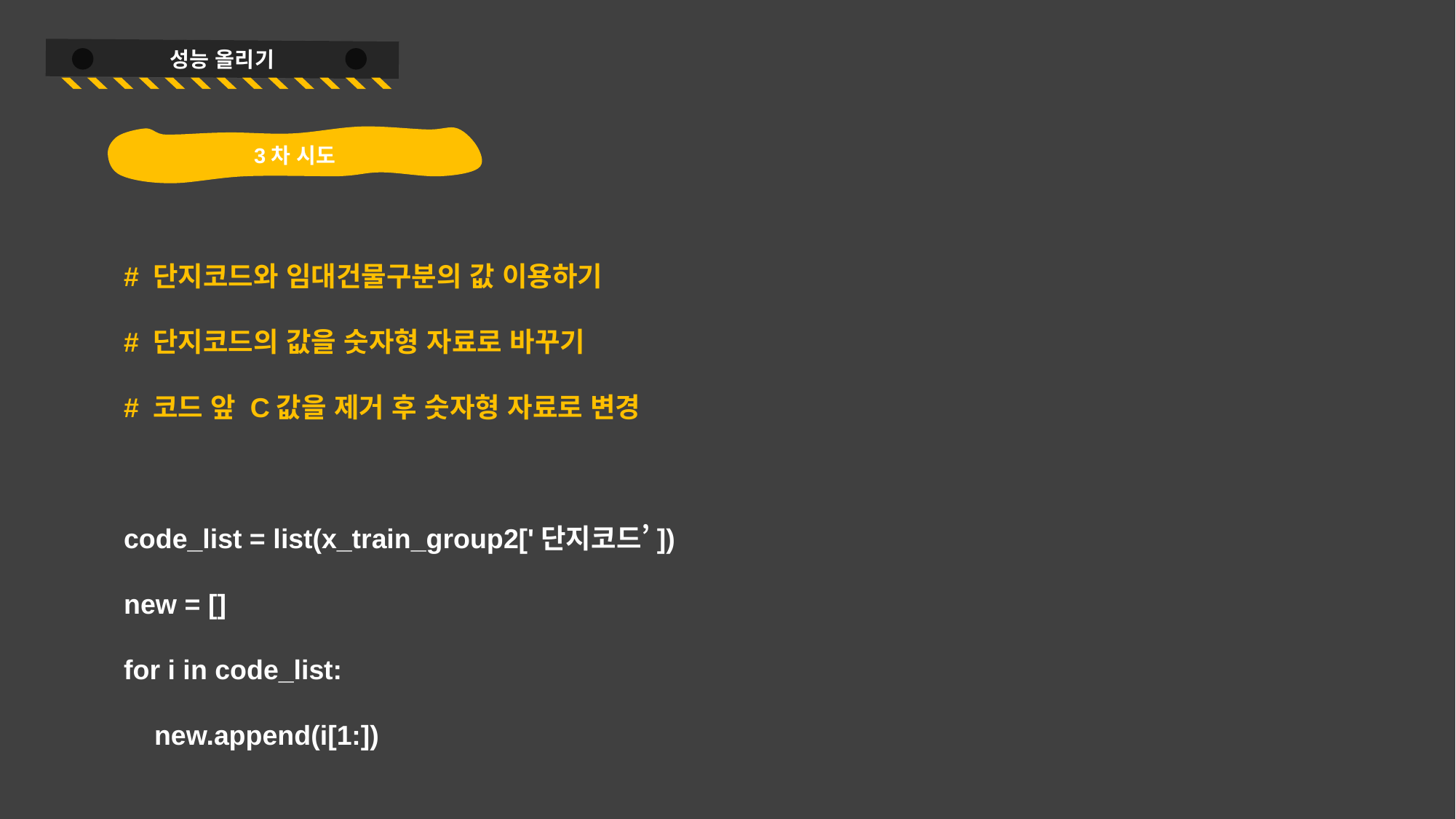

성능 올리기

3차 시도
# 단지코드와 임대건물구분의 값 이용하기
# 단지코드의 값을 숫자형 자료로 바꾸기
# 코드 앞 C값을 제거 후 숫자형 자료로 변경

code_list = list(x_train_group2['단지코드’])
new = []
for i in code_list:
    new.append(i[1:])